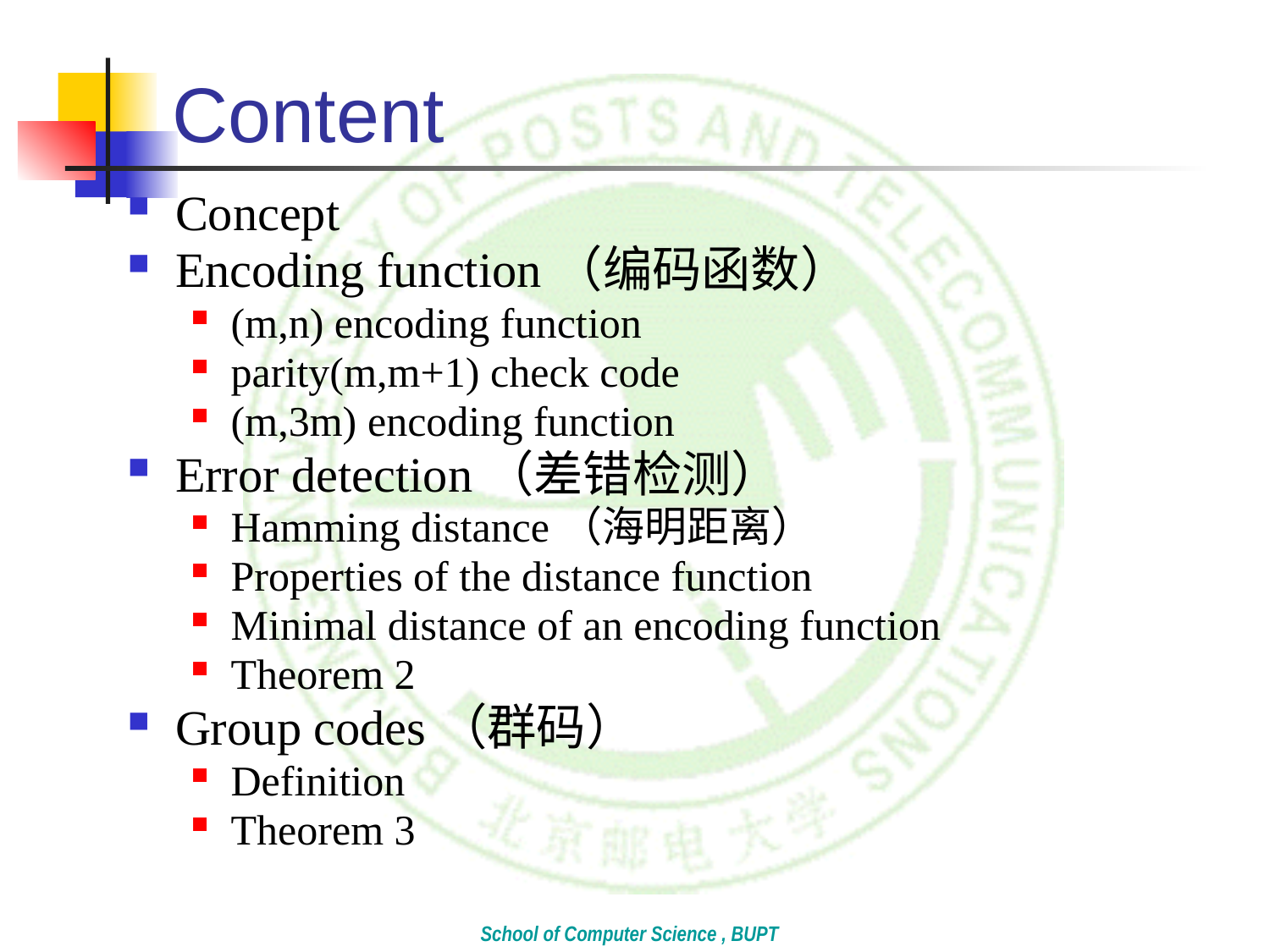

# Content
Concept
Encoding function（编码函数）
(m,n) encoding function
parity(m,m+1) check code
(m,3m) encoding function
Error detection（差错检测）
Hamming distance（海明距离）
Properties of the distance function
Minimal distance of an encoding function
Theorem 2
Group codes（群码）
Definition
Theorem 3

School of Computer Science , BUPT
4